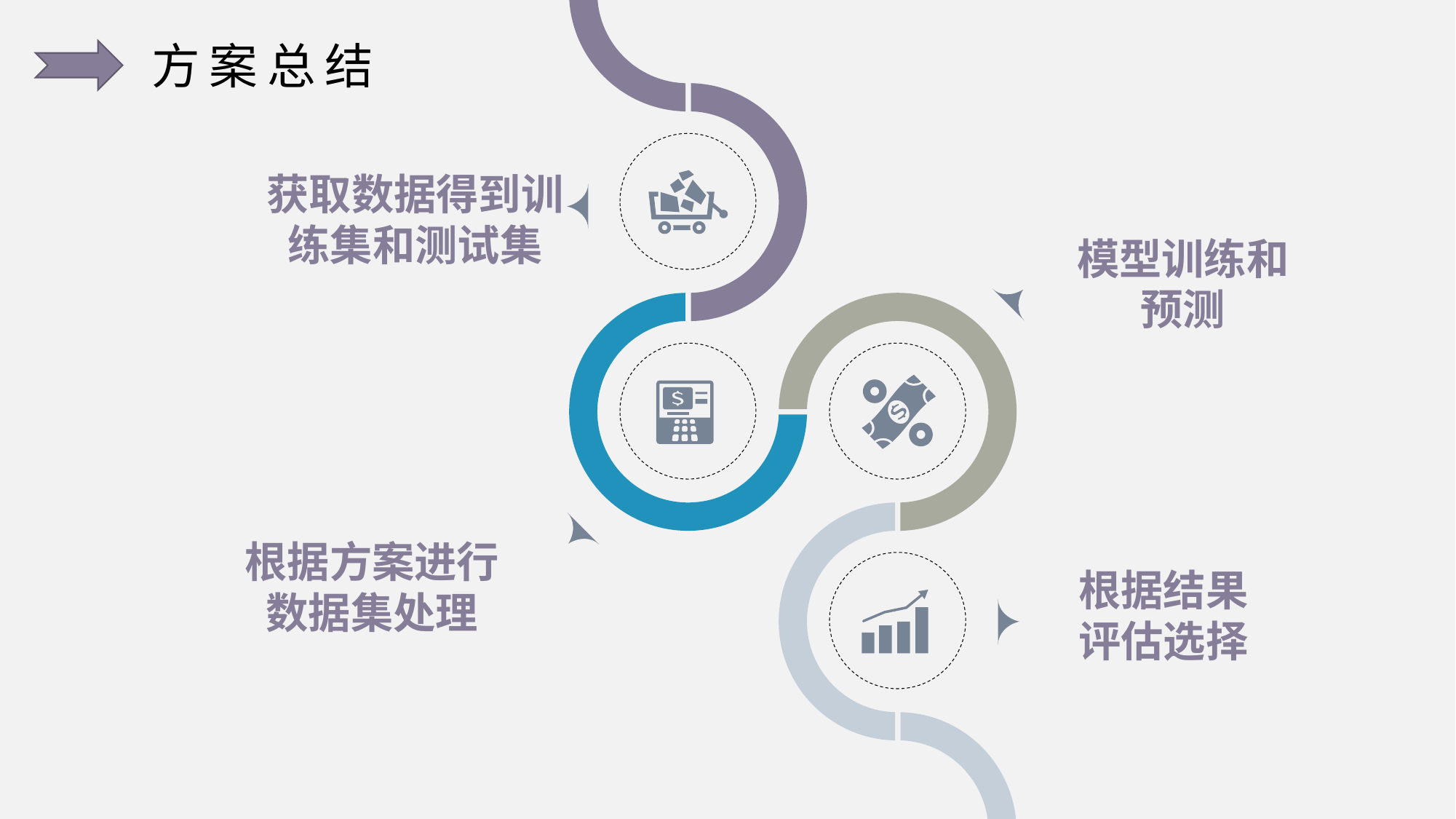

获取数据得到训
练集和测试集

模型训练和
预测

根据方案进行
数据集处理

根据结果
评估选择

方案总结